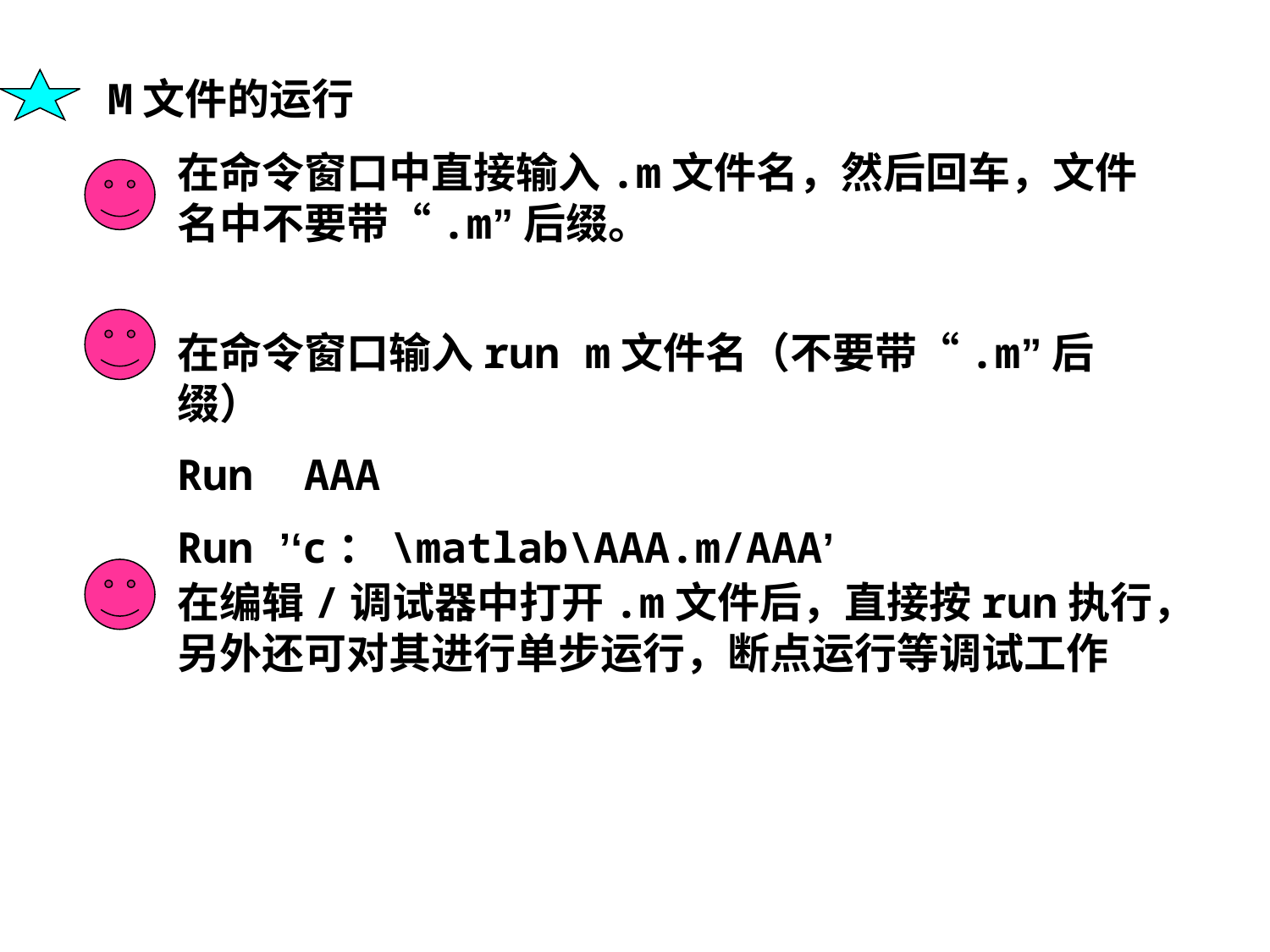

M文件的运行

在命令窗口中直接输入.m文件名，然后回车，文件名中不要带“.m”后缀。

在命令窗口输入run m文件名（不要带“.m”后缀）
Run  AAA
Run ’‘c：\matlab\AAA.m/AAA’

在编辑/调试器中打开.m文件后，直接按run执行，另外还可对其进行单步运行，断点运行等调试工作